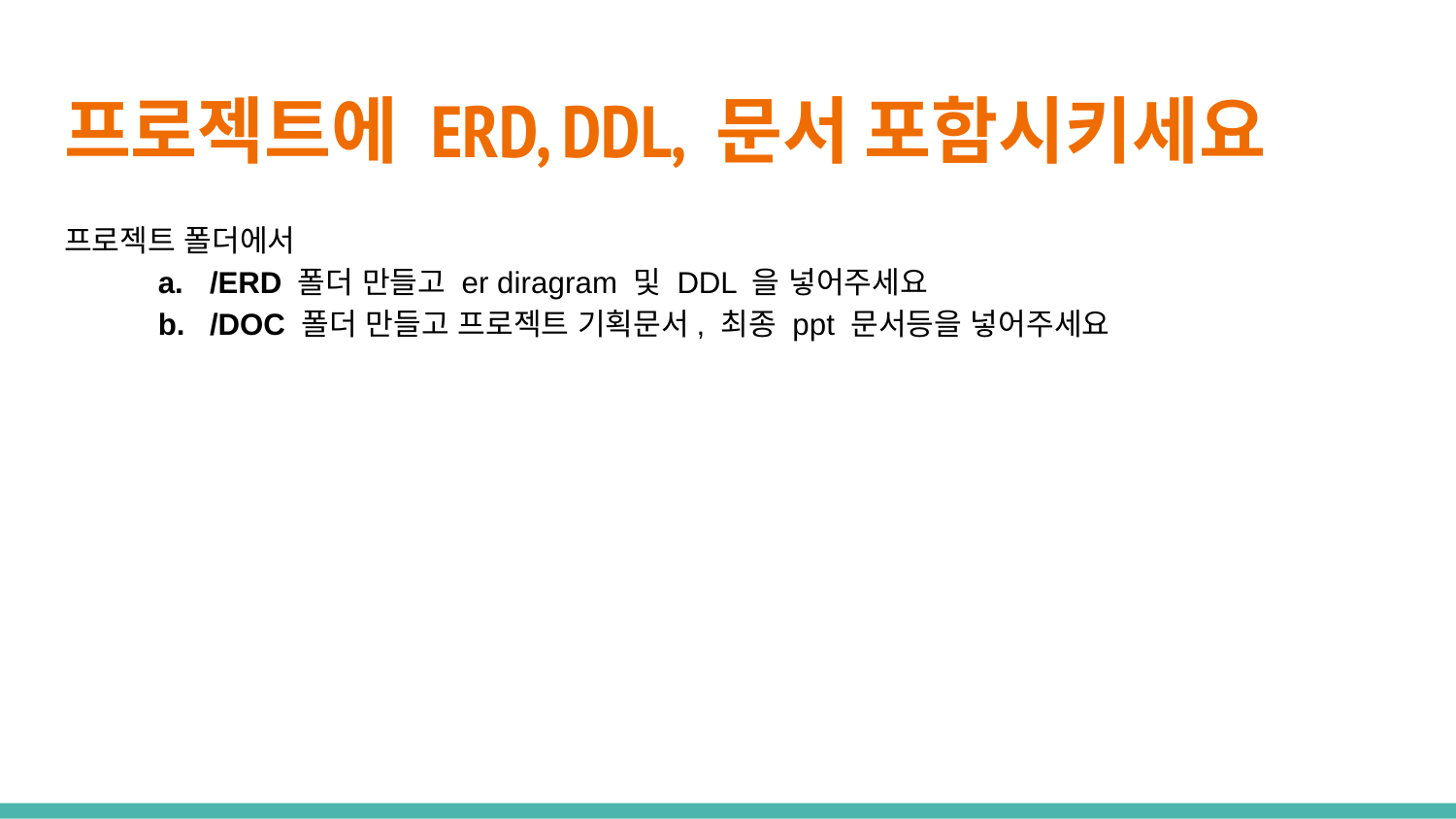

# 프로젝트에 ERD, DDL, 문서 포함시키세요
프로젝트 폴더에서
/ERD 폴더 만들고 er diragram 및 DDL 을 넣어주세요
/DOC 폴더 만들고 프로젝트 기획문서, 최종 ppt 문서등을 넣어주세요